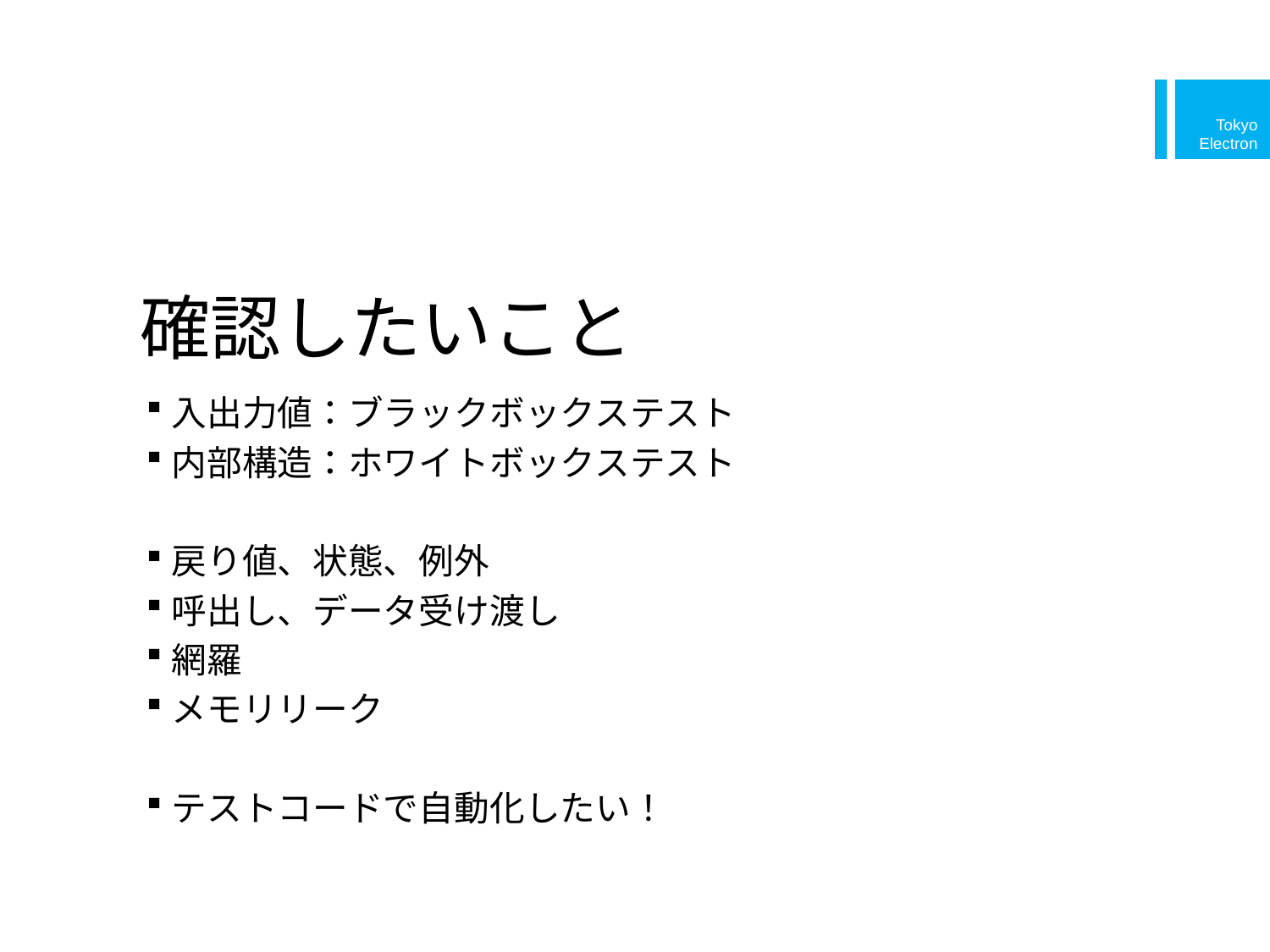

# 確認したいこと
入出力値：ブラックボックステスト
内部構造：ホワイトボックステスト

戻り値、状態、例外
呼出し、データ受け渡し
網羅
メモリリーク

テストコードで自動化したい！